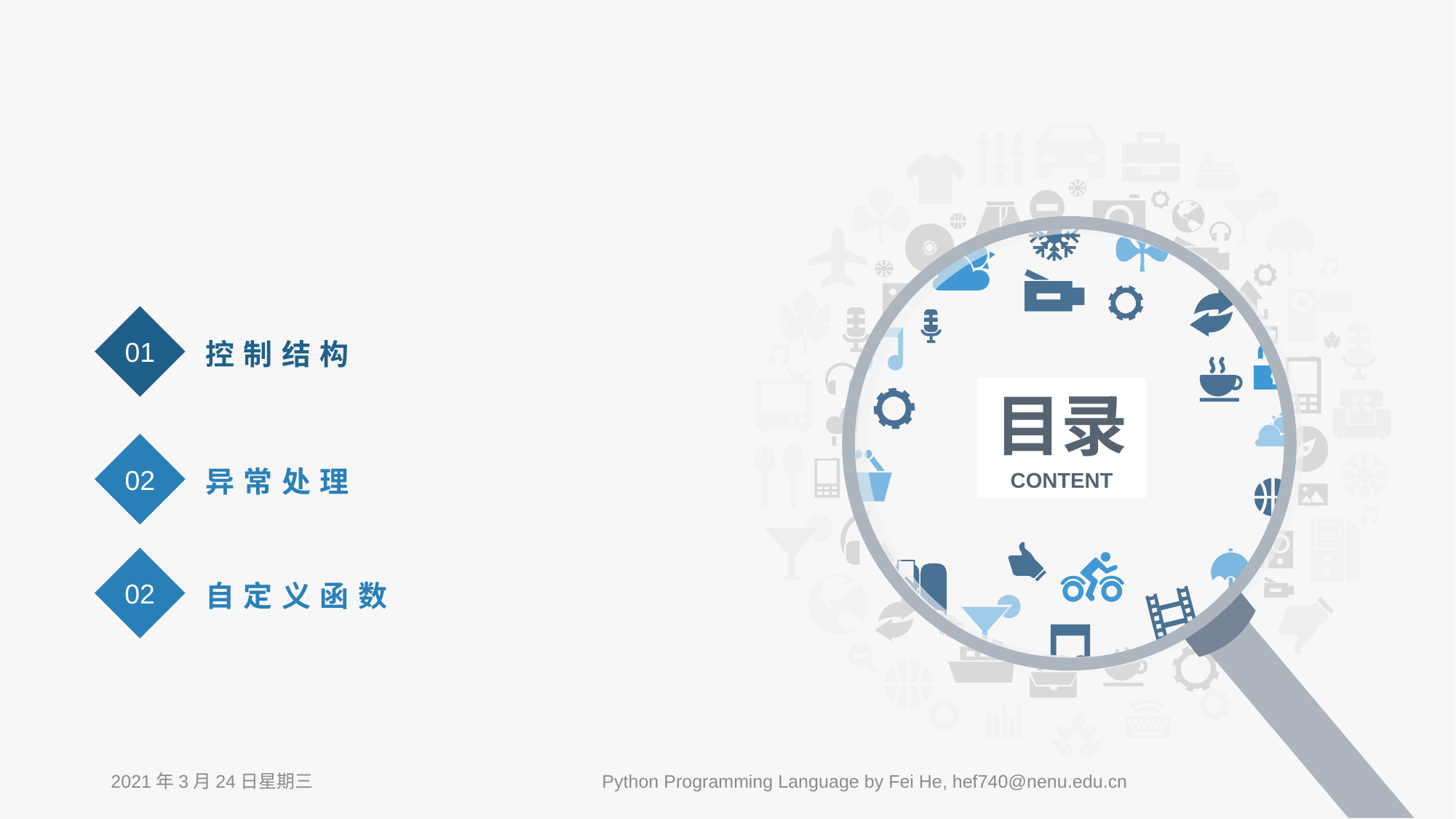

01
控制结构
目录
CONTENT
02
异常处理
02
自定义函数
2021年3月24日星期三
Python Programming Language by Fei He, hef740@nenu.edu.cn
2